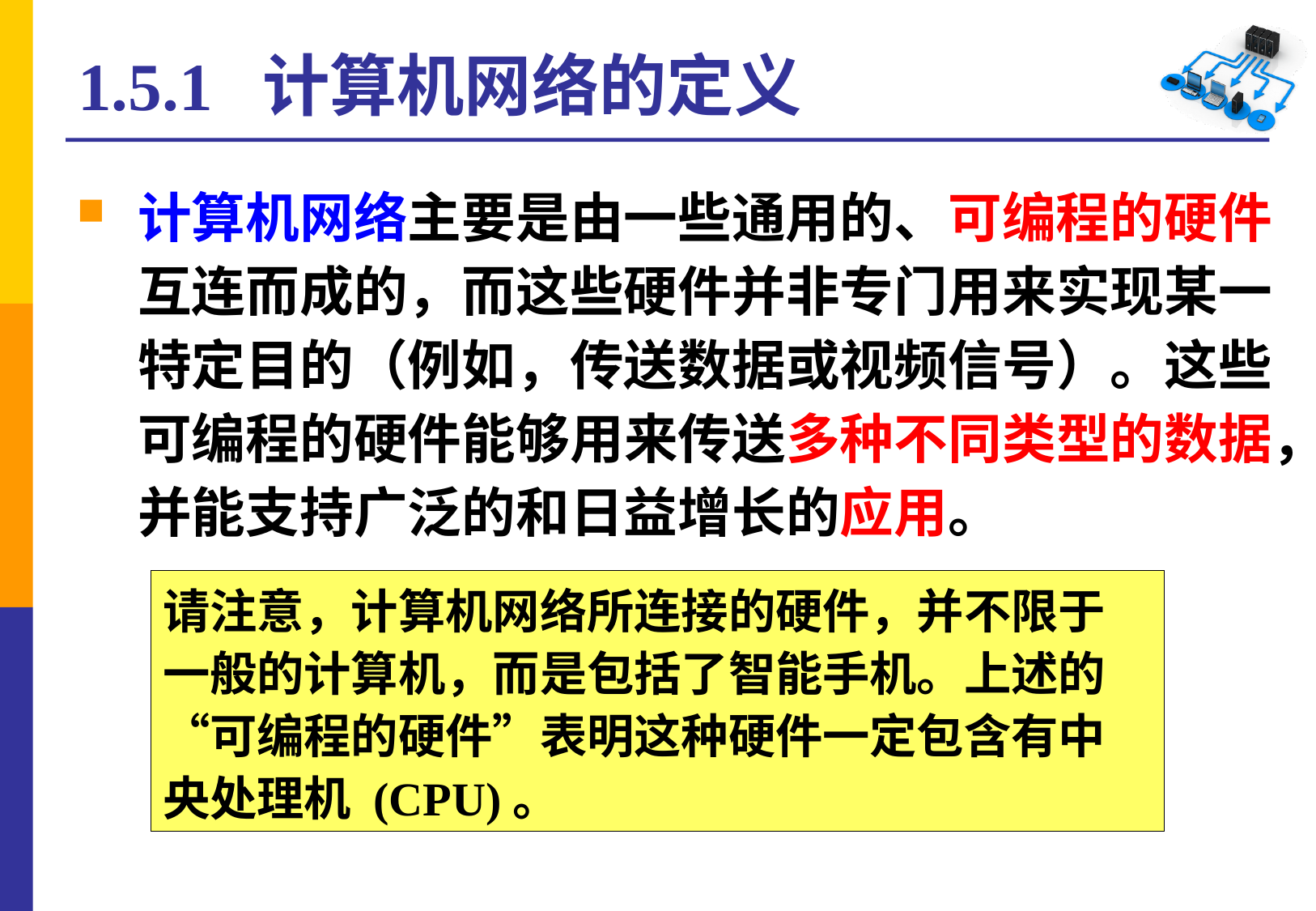

# 1.5.1  计算机网络的定义
计算机网络主要是由一些通用的、可编程的硬件互连而成的，而这些硬件并非专门用来实现某一特定目的（例如，传送数据或视频信号）。这些可编程的硬件能够用来传送多种不同类型的数据，并能支持广泛的和日益增长的应用。
请注意，计算机网络所连接的硬件，并不限于一般的计算机，而是包括了智能手机。上述的“可编程的硬件”表明这种硬件一定包含有中央处理机 (CPU)。